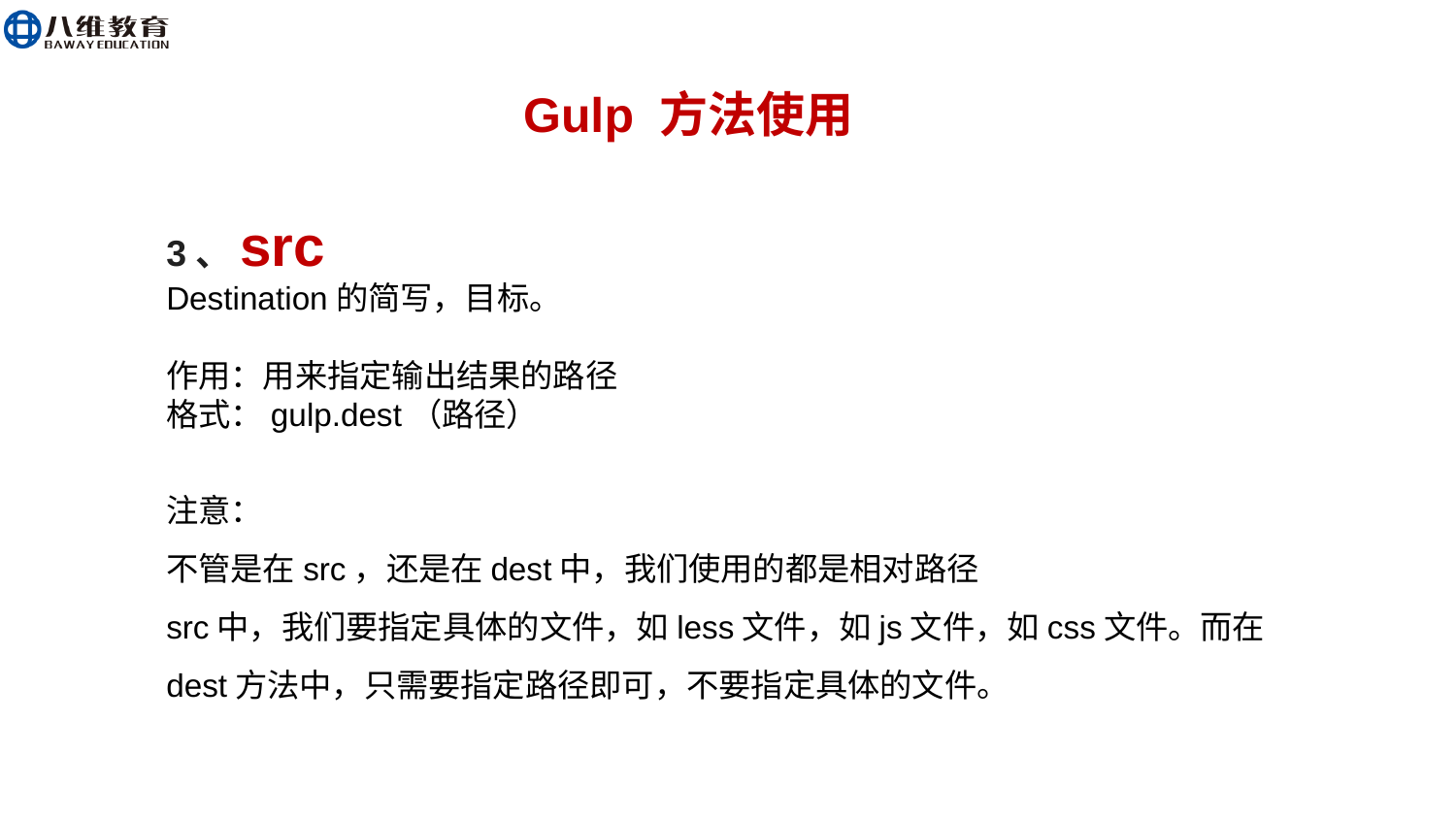

Gulp 方法使用
3、src
Destination的简写，目标。

作用：用来指定输出结果的路径
格式：gulp.dest（路径）

注意：
不管是在src，还是在dest中，我们使用的都是相对路径
src中，我们要指定具体的文件，如less文件，如js文件，如css文件。而在dest方法中，只需要指定路径即可，不要指定具体的文件。